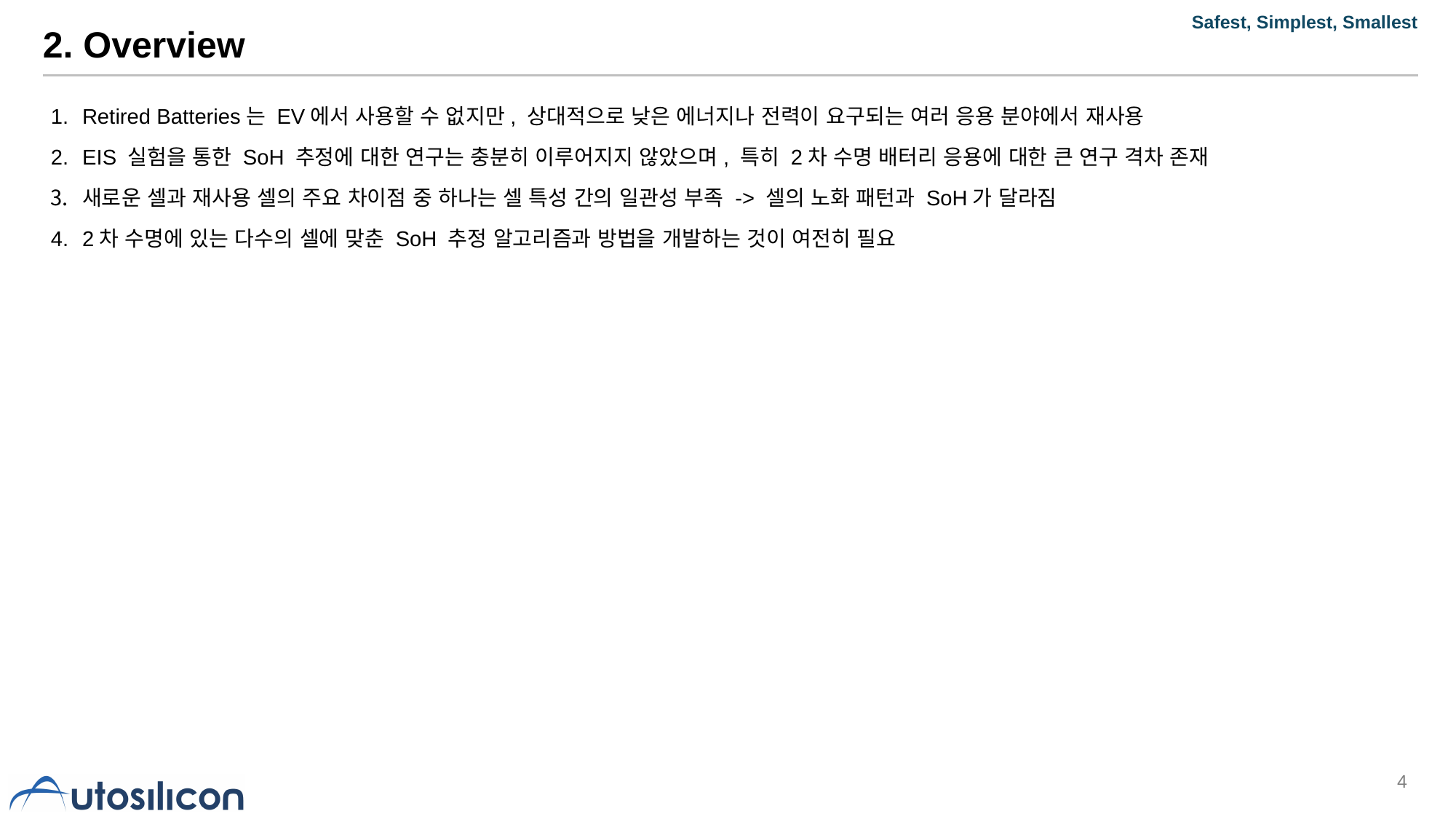

# 2. Overview
Retired Batteries는 EV에서 사용할 수 없지만, 상대적으로 낮은 에너지나 전력이 요구되는 여러 응용 분야에서 재사용
EIS 실험을 통한 SoH 추정에 대한 연구는 충분히 이루어지지 않았으며, 특히 2차 수명 배터리 응용에 대한 큰 연구 격차 존재
새로운 셀과 재사용 셀의 주요 차이점 중 하나는 셀 특성 간의 일관성 부족 -> 셀의 노화 패턴과 SoH가 달라짐
2차 수명에 있는 다수의 셀에 맞춘 SoH 추정 알고리즘과 방법을 개발하는 것이 여전히 필요

4